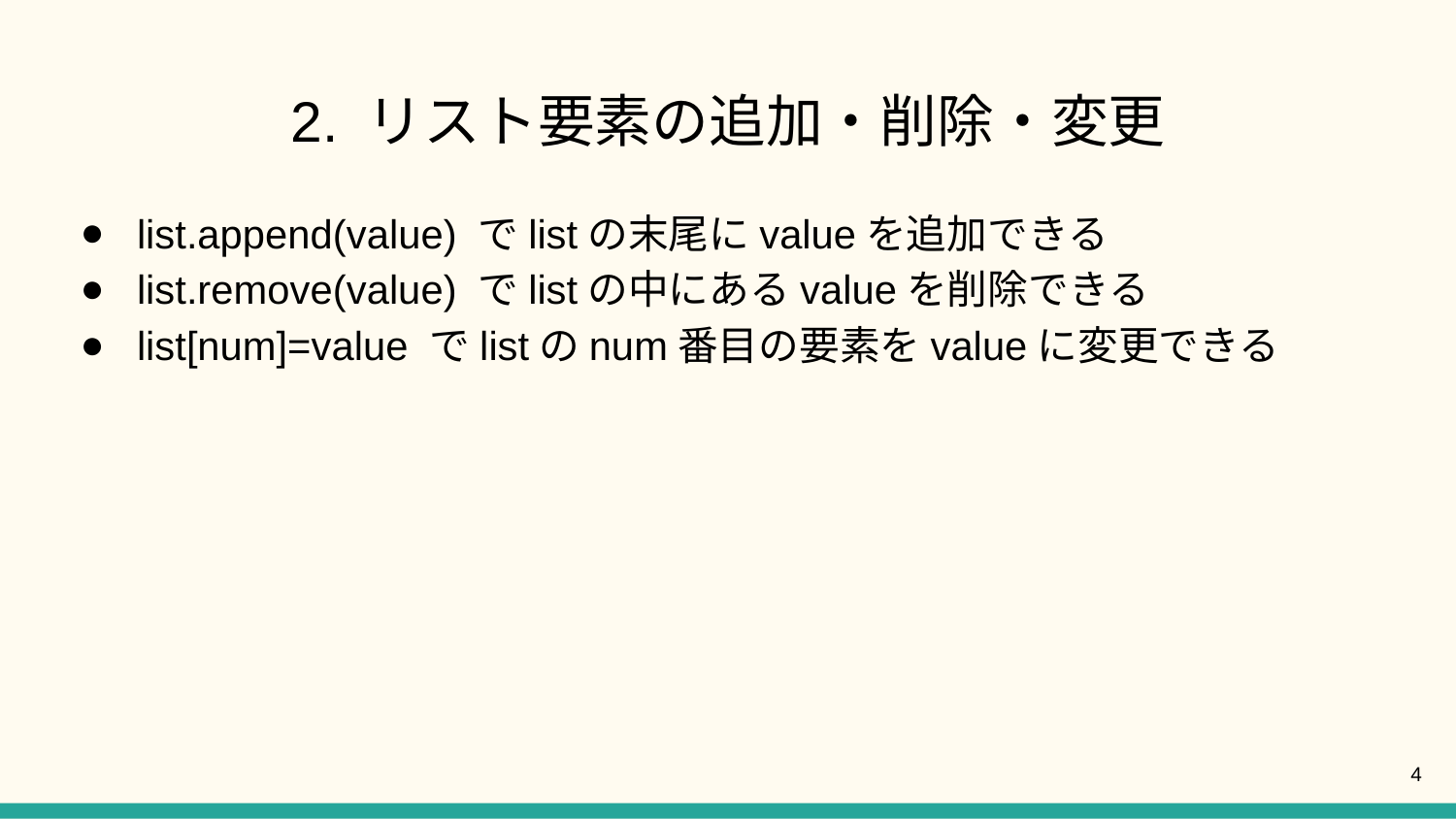

# 2. リスト要素の追加・削除・変更
list.append(value) でlistの末尾にvalueを追加できる
list.remove(value) でlistの中にあるvalueを削除できる
list[num]=value でlistのnum番目の要素をvalueに変更できる
4